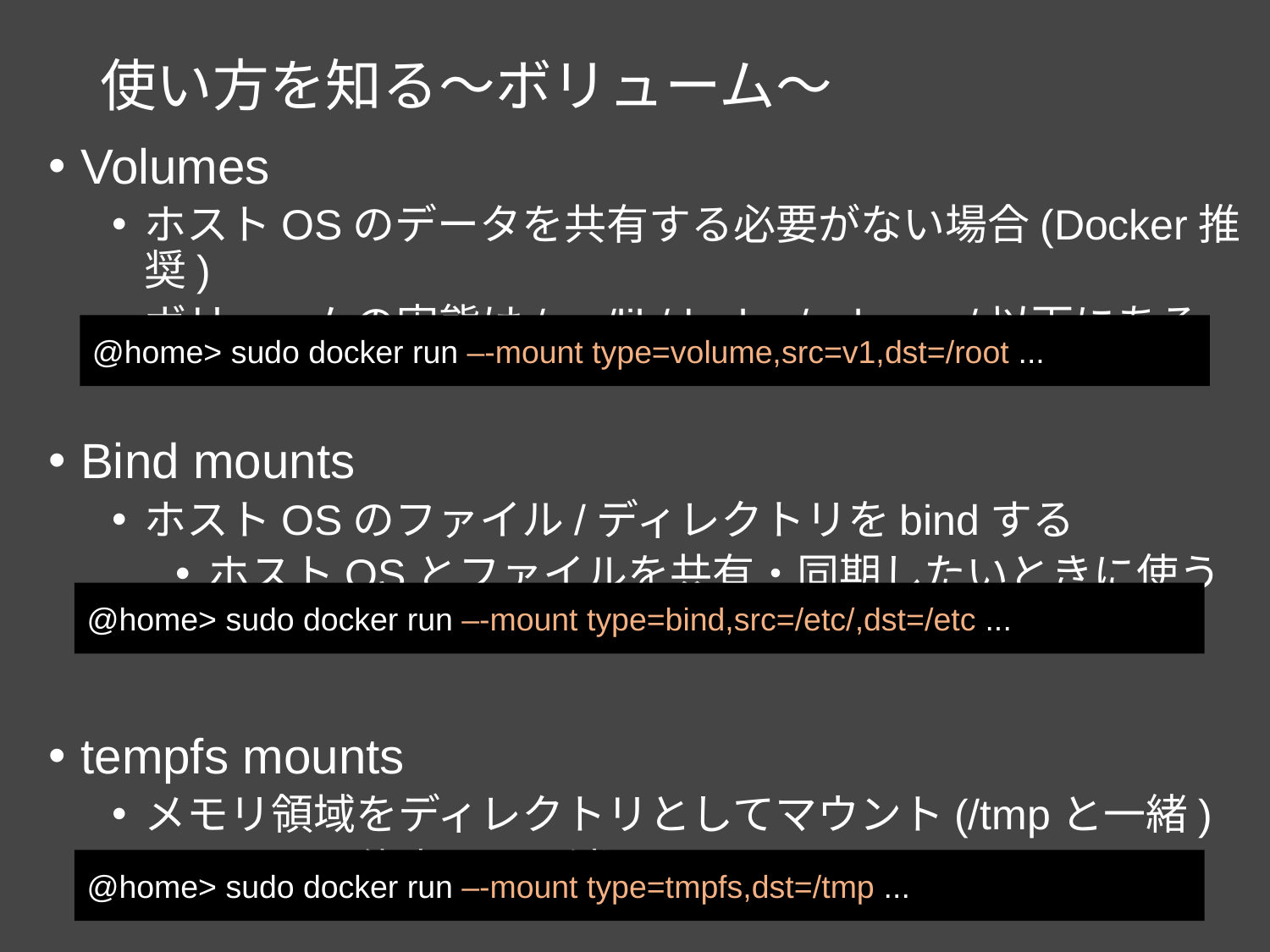

# 使い方を知る～ボリューム～
Volumes
ホストOSのデータを共有する必要がない場合(Docker推奨)
ボリュームの実態は/var/lib/docker/volumes/以下にある

Bind mounts
ホストOSのファイル/ディレクトリをbindする
ホストOSとファイルを共有・同期したいときに使う(/etc以下とか)

tempfs mounts
メモリ領域をディレクトリとしてマウント(/tmpと一緒)
コンテナを停止すると消える

@home> sudo docker run –-mount type=volume,src=v1,dst=/root ...
@home> sudo docker run –-mount type=bind,src=/etc/,dst=/etc ...
@home> sudo docker run –-mount type=tmpfs,dst=/tmp ...